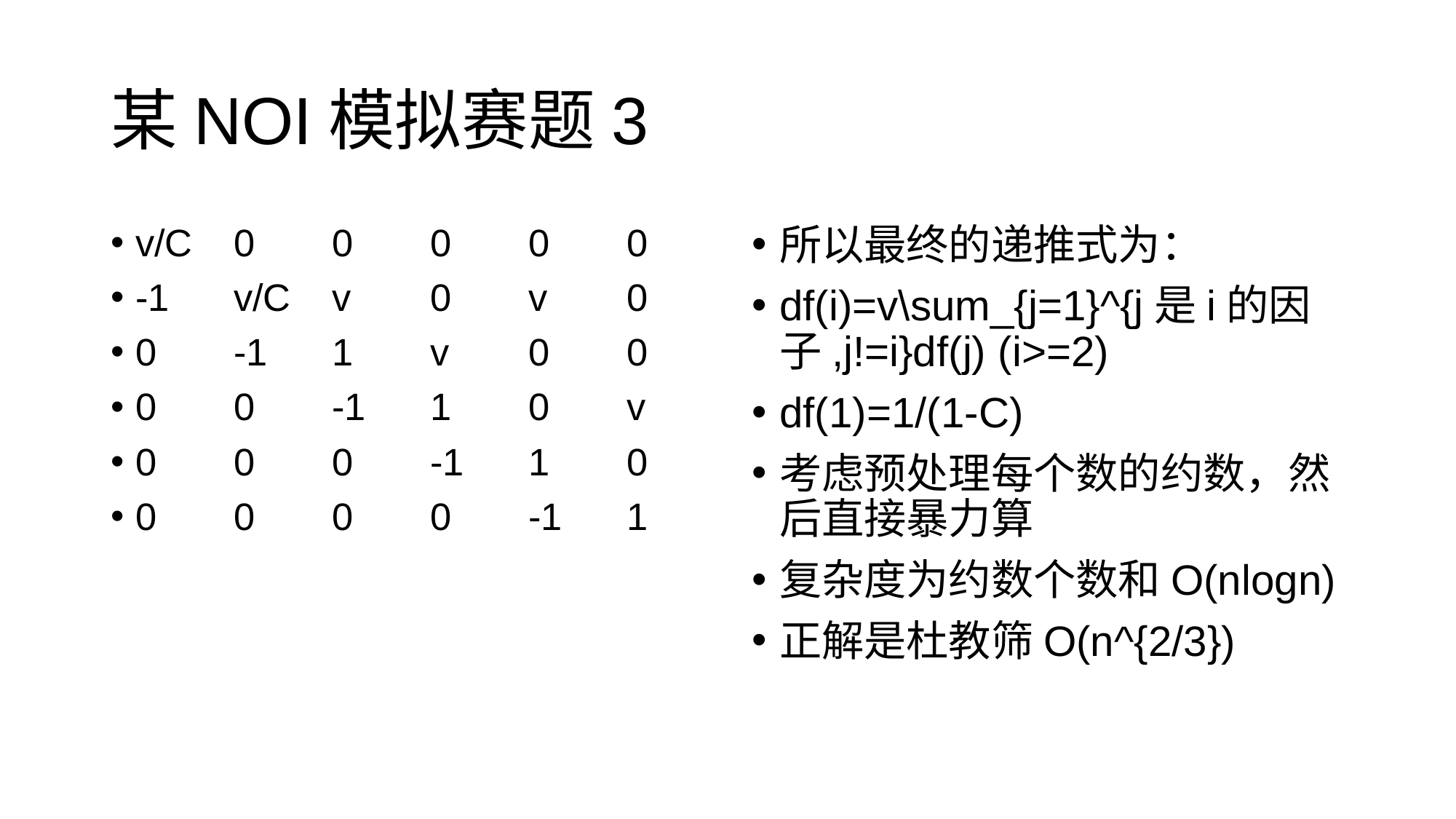

# 某NOI模拟赛题3
v/C	0	0	0	0	0
-1	v/C	v	0	v	0
0	-1	1	v	0	0
0	0	-1	1	0	v
0	0	0	-1	1	0
0	0	0	0	-1	1
所以最终的递推式为：
df(i)=v\sum_{j=1}^{j是i的因子,j!=i}df(j) (i>=2)
df(1)=1/(1-C)
考虑预处理每个数的约数，然后直接暴力算
复杂度为约数个数和O(nlogn)
正解是杜教筛O(n^{2/3})